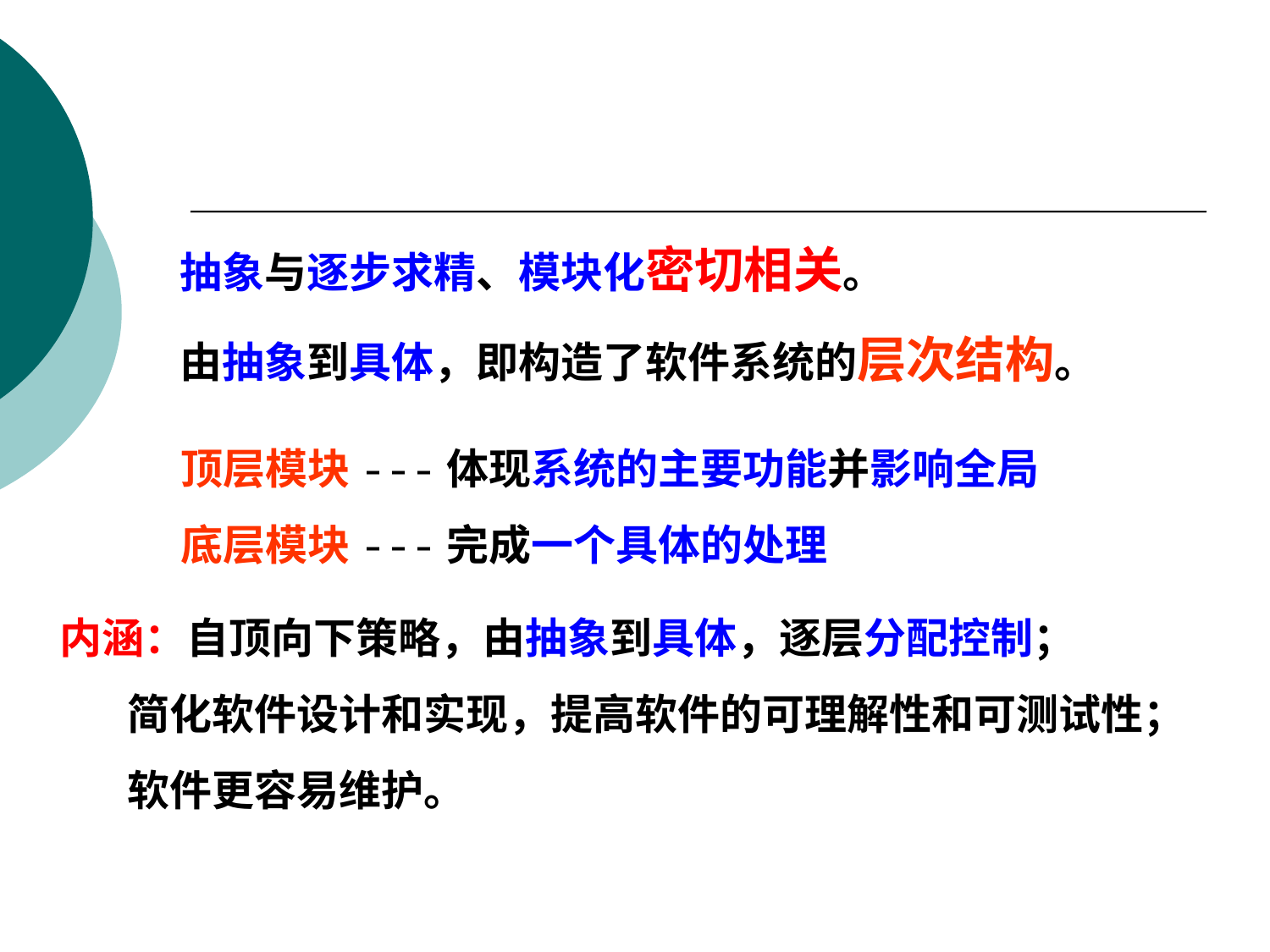

抽象与逐步求精、模块化密切相关。
由抽象到具体，即构造了软件系统的层次结构。
顶层模块---体现系统的主要功能并影响全局
底层模块---完成一个具体的处理
内涵：自顶向下策略，由抽象到具体，逐层分配控制；
      简化软件设计和实现，提高软件的可理解性和可测试性；
      软件更容易维护。